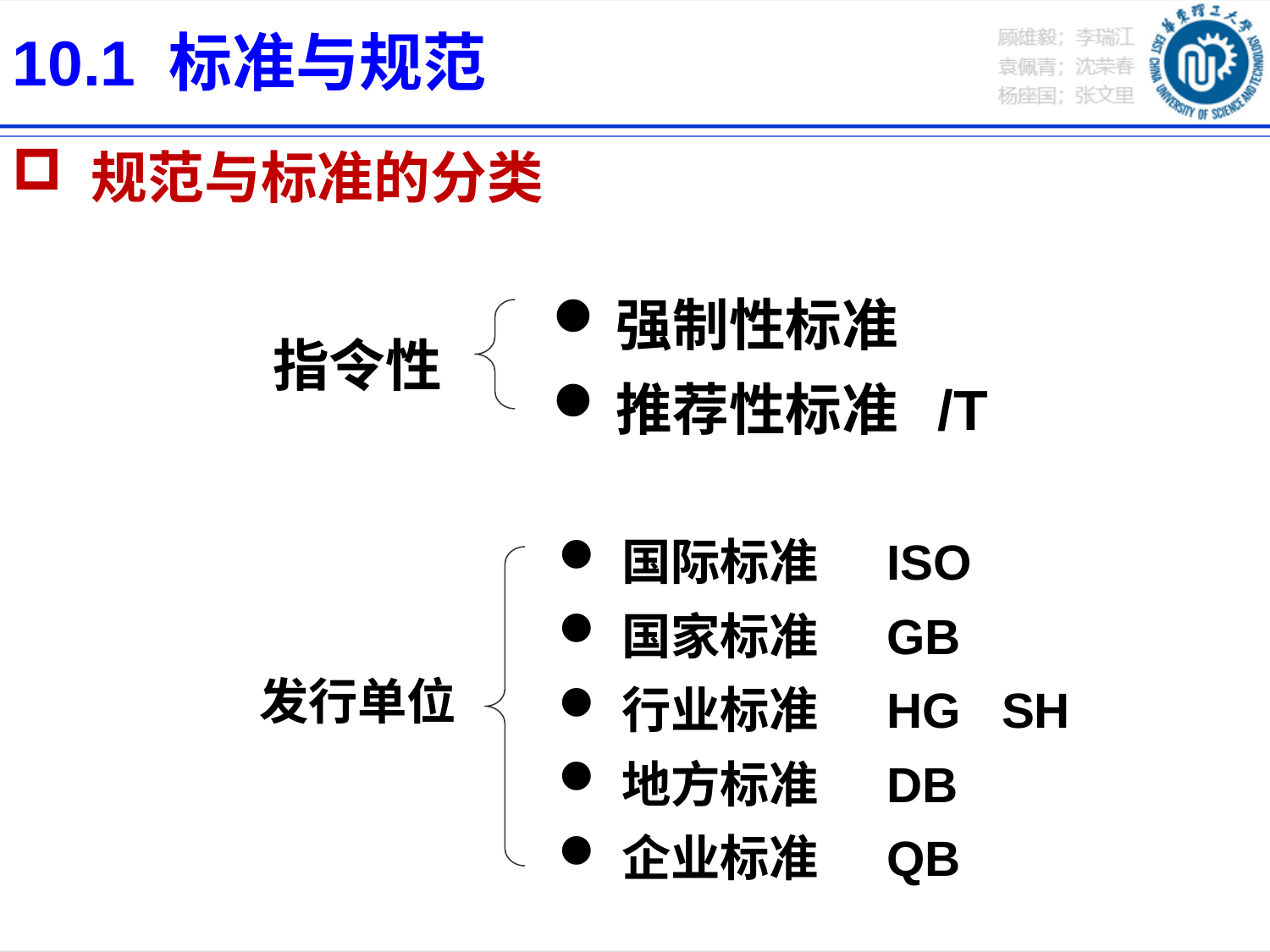

10.1 标准与规范
 规范与标准的分类
强制性标准
推荐性标准  /T

指令性
国际标准     ISO
国家标准     GB
行业标准     HG   SH
地方标准     DB
企业标准     QB

发行单位